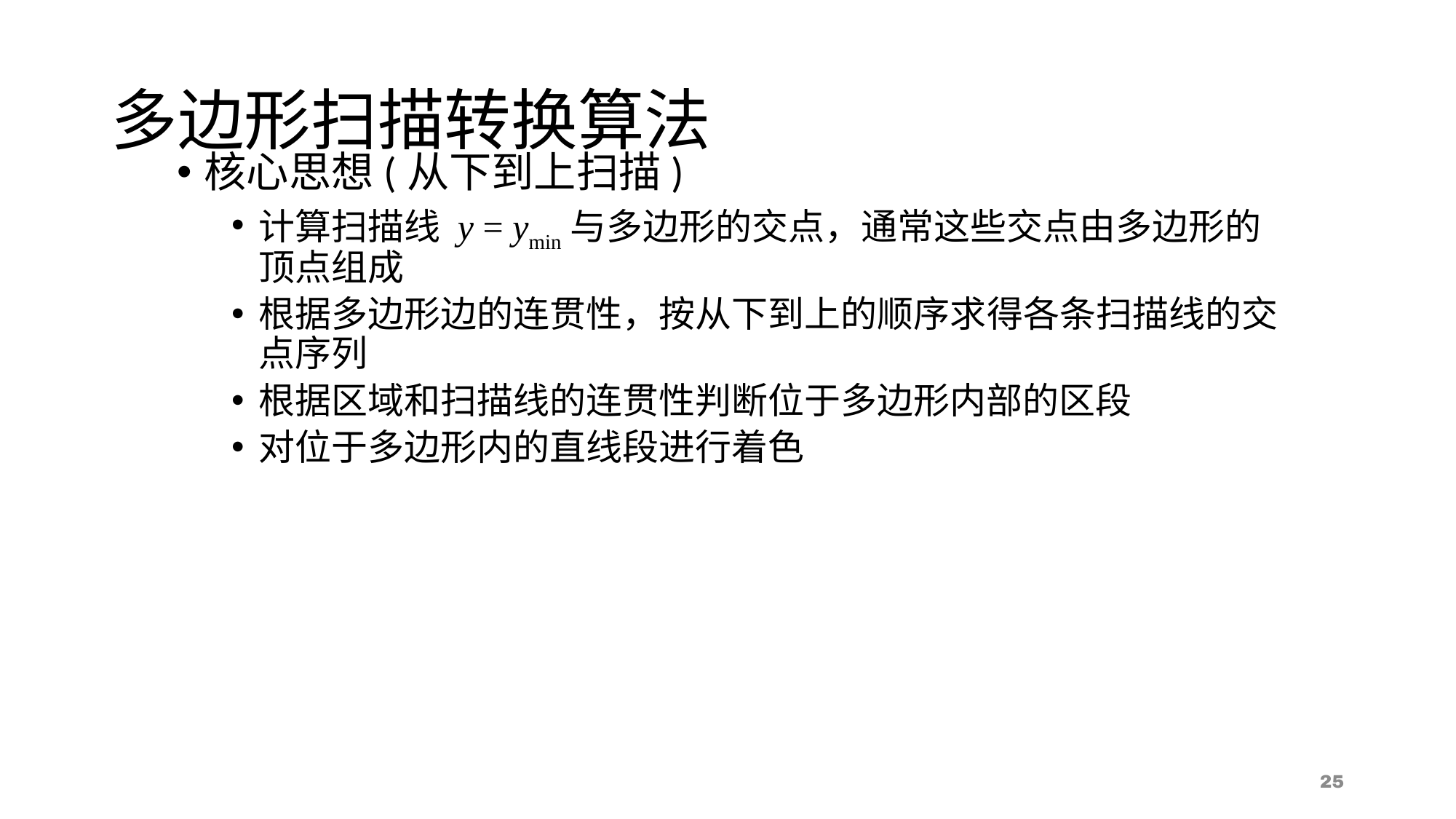

# 多边形扫描转换算法
核心思想(从下到上扫描)
计算扫描线 y = ymin与多边形的交点，通常这些交点由多边形的顶点组成
根据多边形边的连贯性，按从下到上的顺序求得各条扫描线的交点序列
根据区域和扫描线的连贯性判断位于多边形内部的区段
对位于多边形内的直线段进行着色
25